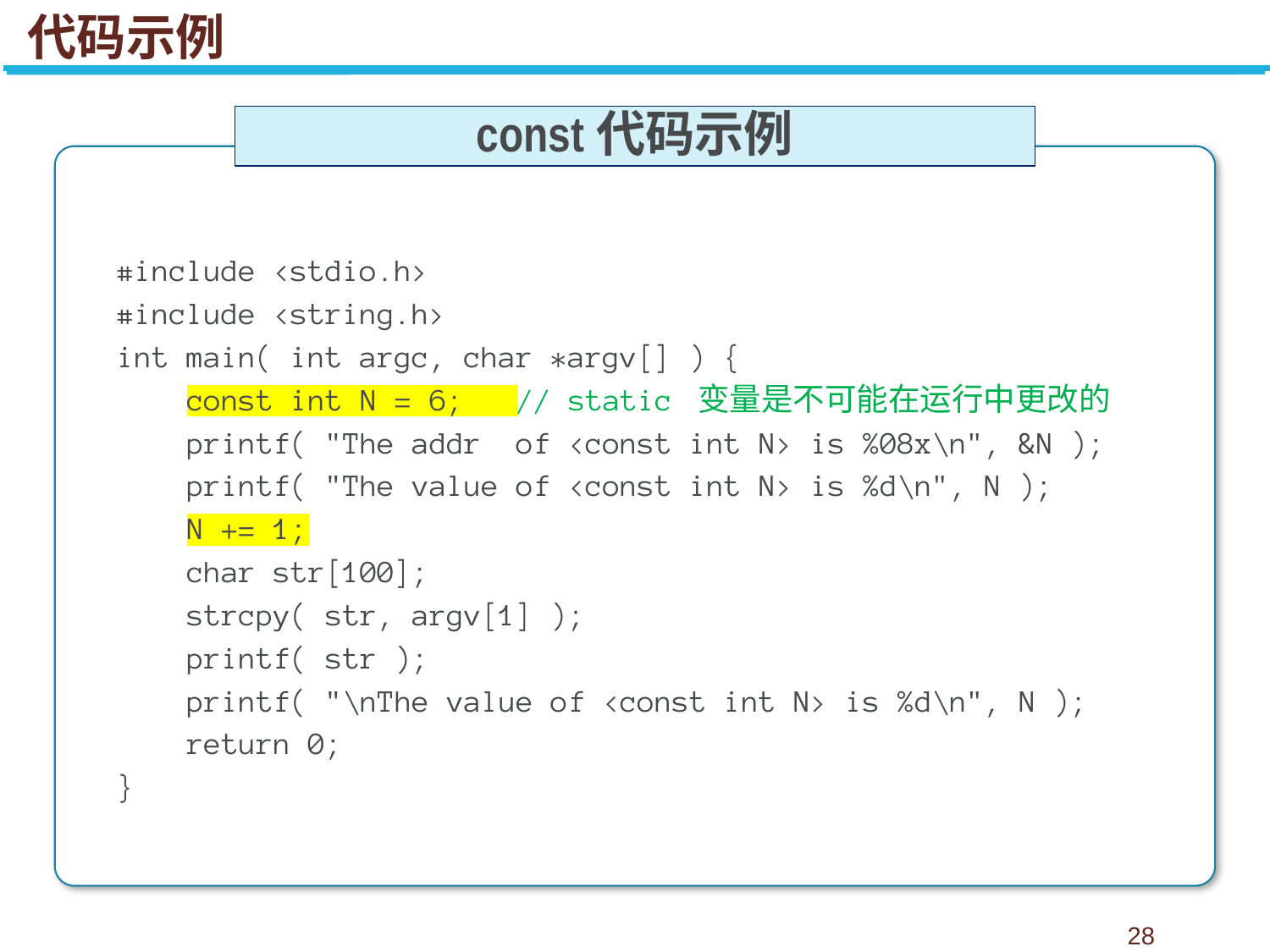

# 代码示例
const代码示例
#include <stdio.h>
#include <string.h>
int main( int argc, char *argv[] ) {
    const int N = 6;   // static 变量是不可能在运行中更改的
    printf( "The addr  of <const int N> is %08x\n", &N );
    printf( "The value of <const int N> is %d\n", N );
    N += 1;
    char str[100];
    strcpy( str, argv[1] );
    printf( str );
    printf( "\nThe value of <const int N> is %d\n", N );
    return 0;
}
28